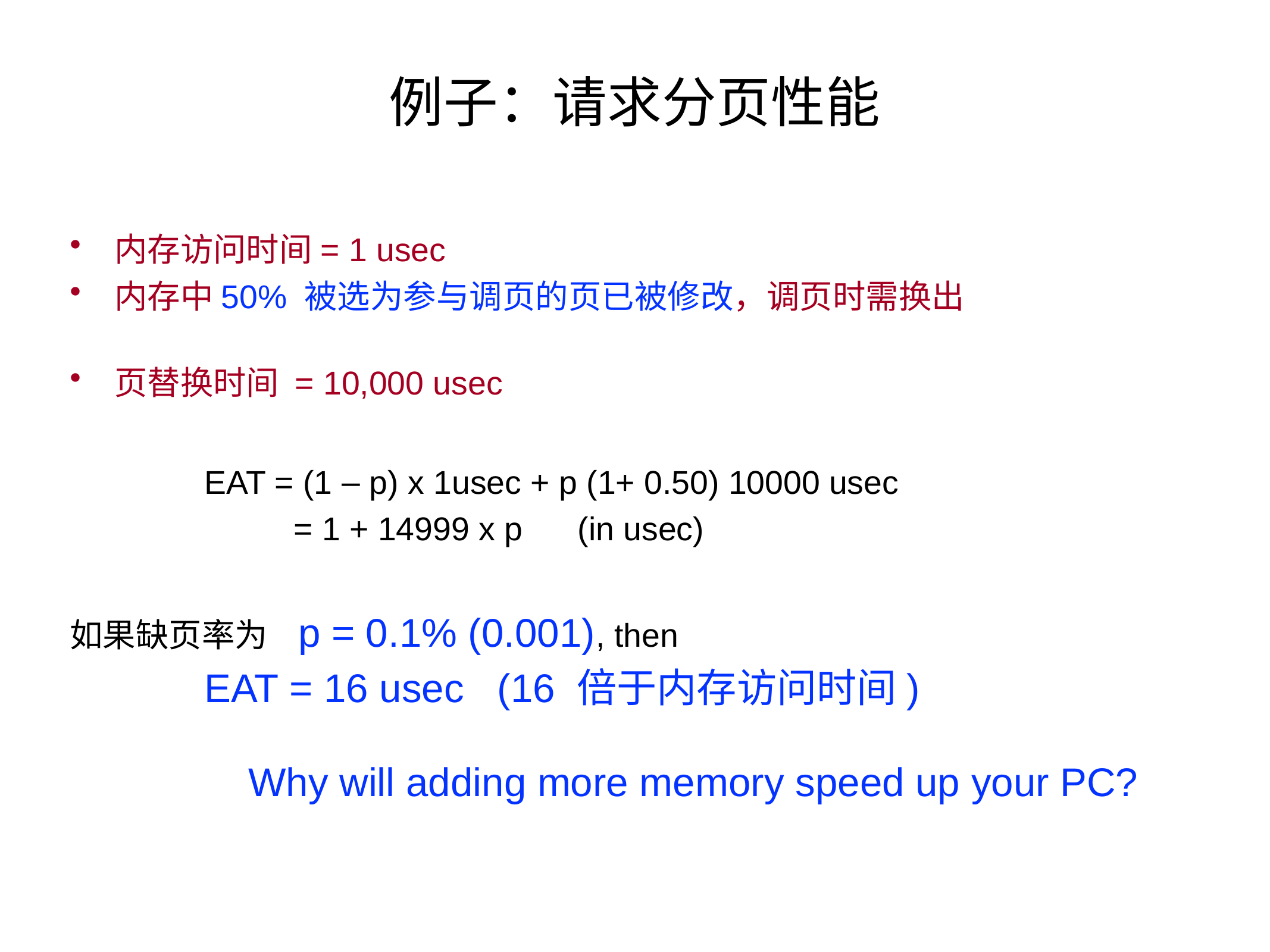

例子：请求分页性能
内存访问时间= 1 usec
内存中50% 被选为参与调页的页已被修改，调页时需换出
页替换时间 = 10,000 usec

		EAT = (1 – p) x 1usec + p (1+ 0.50) 10000 usec
			= 1 + 14999 x p      (in usec)

如果缺页率为   p = 0.1% (0.001), then
		EAT = 16 usec   (16 倍于内存访问时间)

                Why will adding more memory speed up your PC?